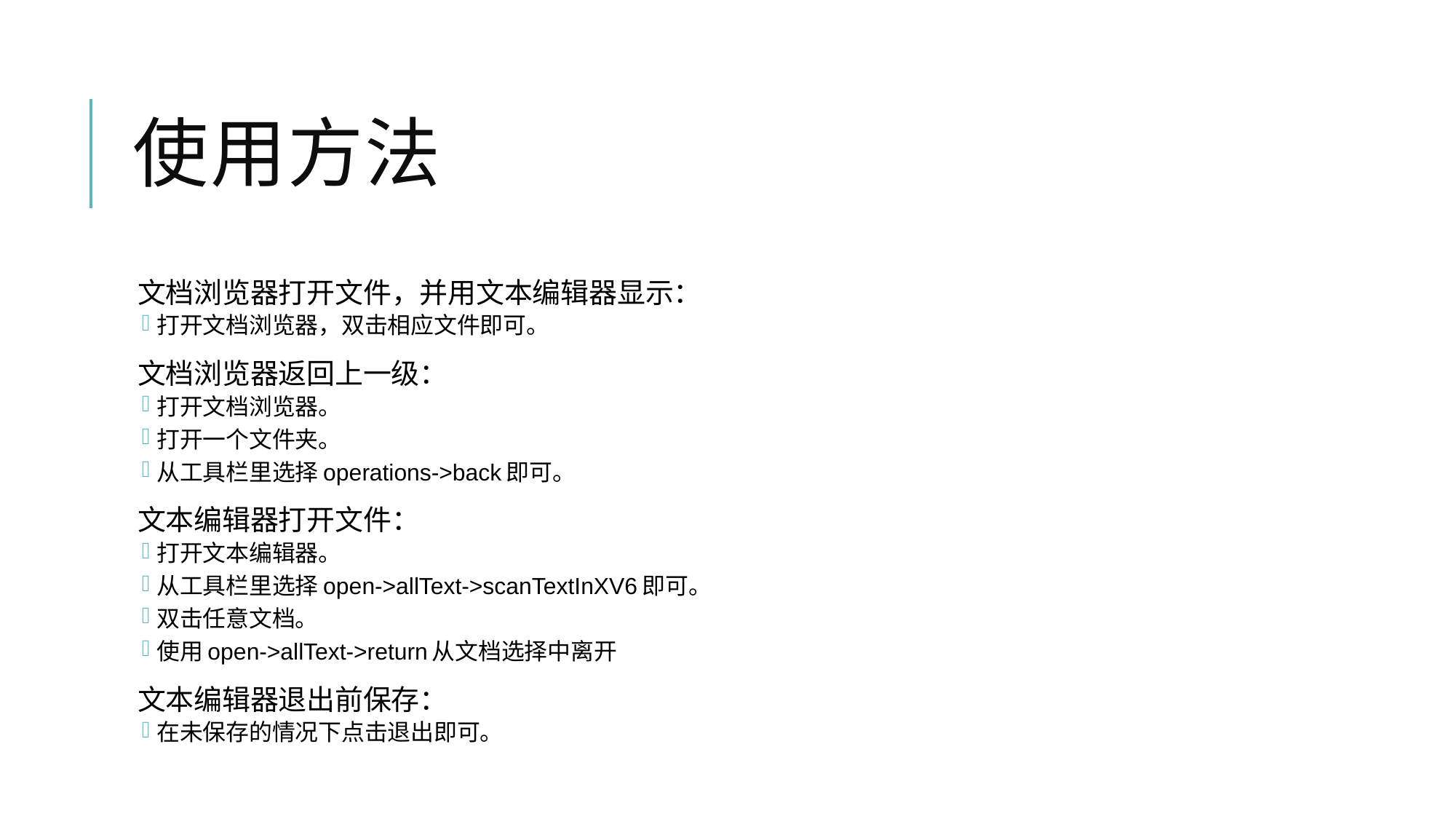

# 使用方法
文档浏览器打开文件，并用文本编辑器显示：
打开文档浏览器，双击相应文件即可。
文档浏览器返回上一级：
打开文档浏览器。
打开一个文件夹。
从工具栏里选择operations->back即可。
文本编辑器打开文件：
打开文本编辑器。
从工具栏里选择open->allText->scanTextInXV6即可。
双击任意文档。
使用open->allText->return从文档选择中离开
文本编辑器退出前保存：
在未保存的情况下点击退出即可。